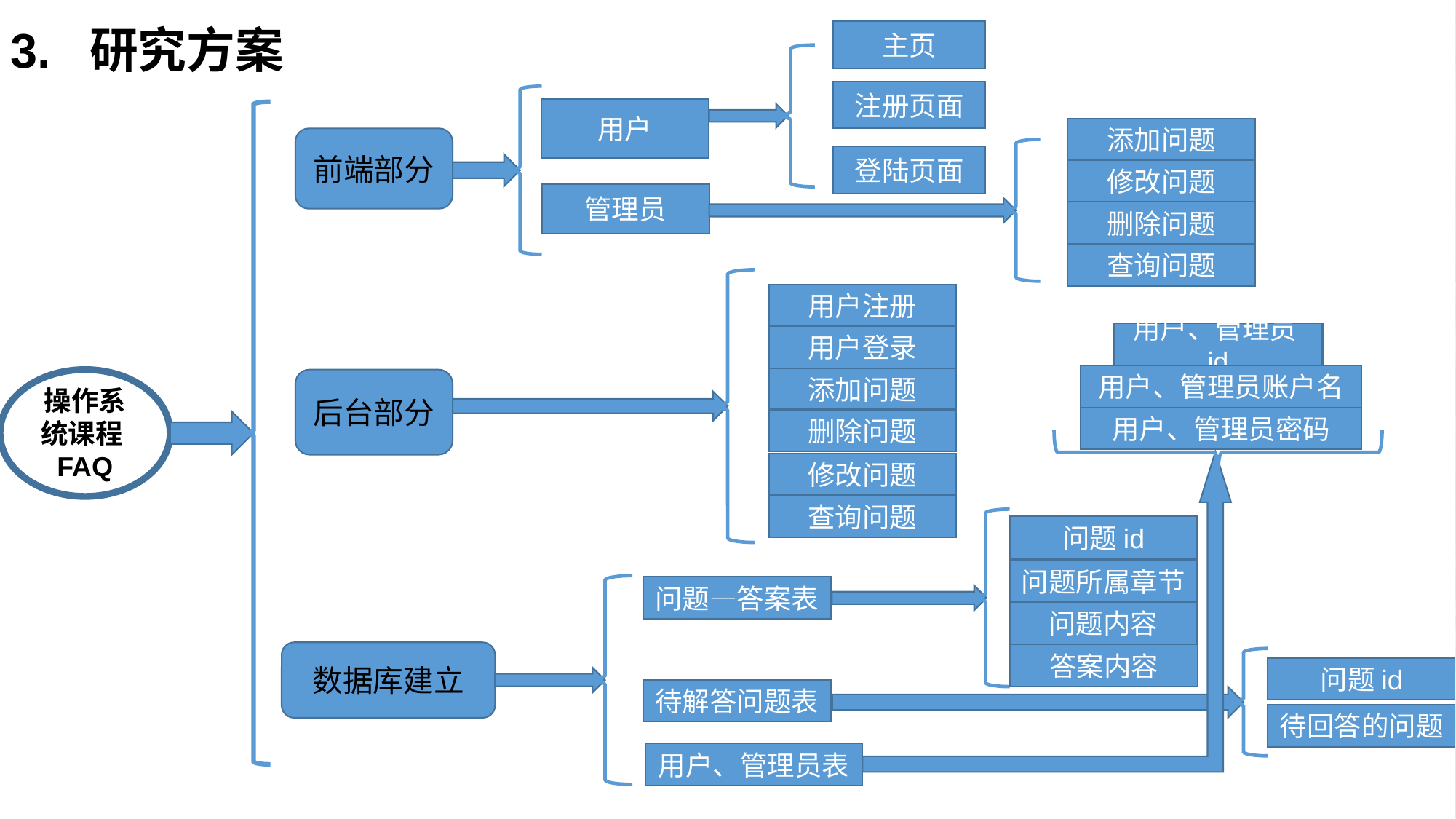

3.  研究方案

主页

注册页面

用户

添加问题
前端部分

登陆页面

修改问题
管理员

删除问题
查询问题

用户注册

用户、管理员id
用户登录
用户、管理员账户名
添加问题
操作系统课程FAQ
后台部分

用户、管理员密码
删除问题

修改问题
查询问题

问题id
问题所属章节

问题—答案表

问题内容
数据库建立
答案内容

问题id

待解答问题表

待回答的问题
用户、管理员表